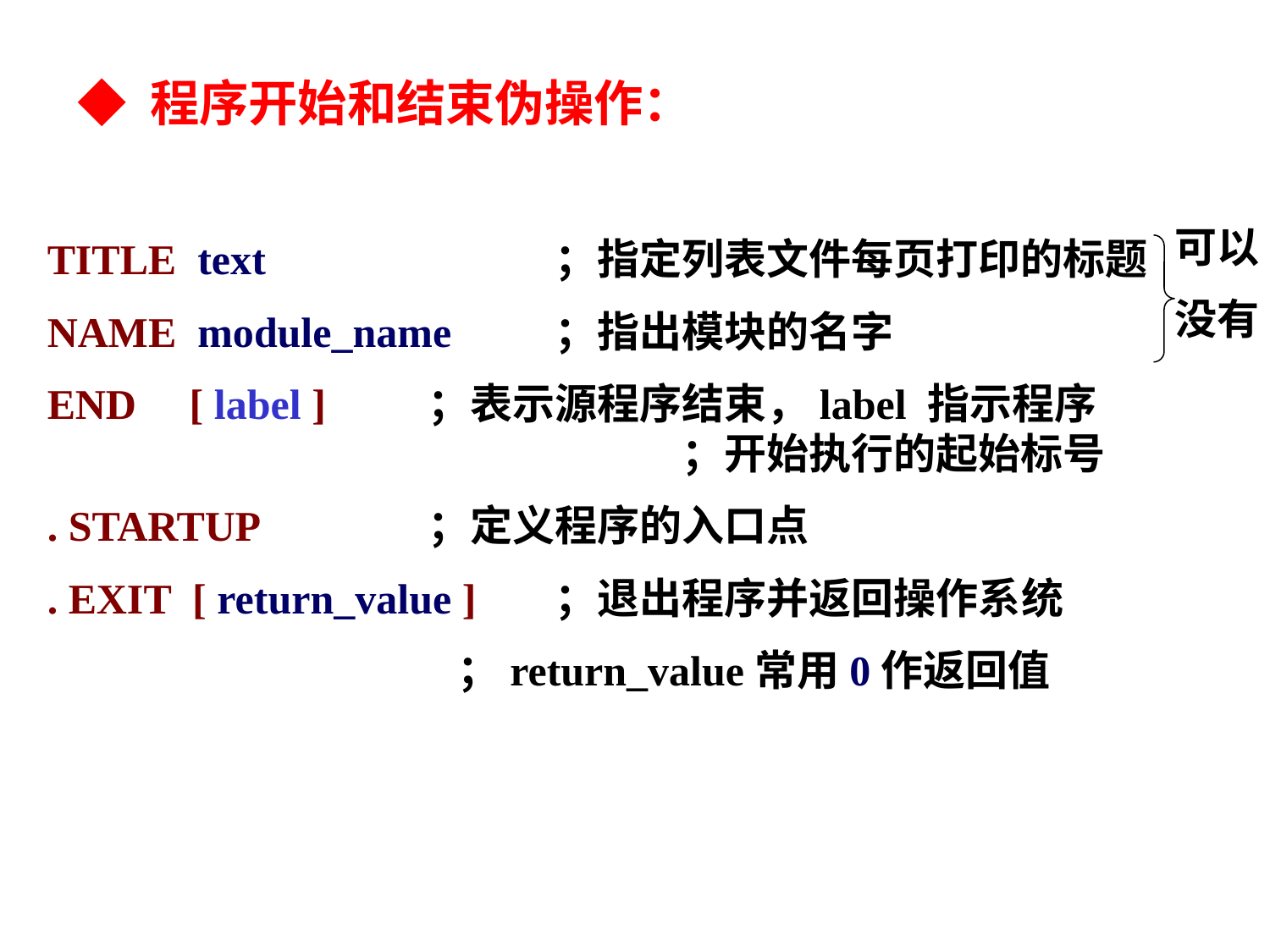

◆ 程序开始和结束伪操作：

可以
没有
TITLE  text 			；指定列表文件每页打印的标题
NAME  module_name	；指出模块的名字
END     [ label ]	；表示源程序结束，label 指示程序 	               			；开始执行的起始标号
. STARTUP 		；定义程序的入口点
. EXIT  [ return_value ] 	；退出程序并返回操作系统
                                          ；return_value常用0作返回值